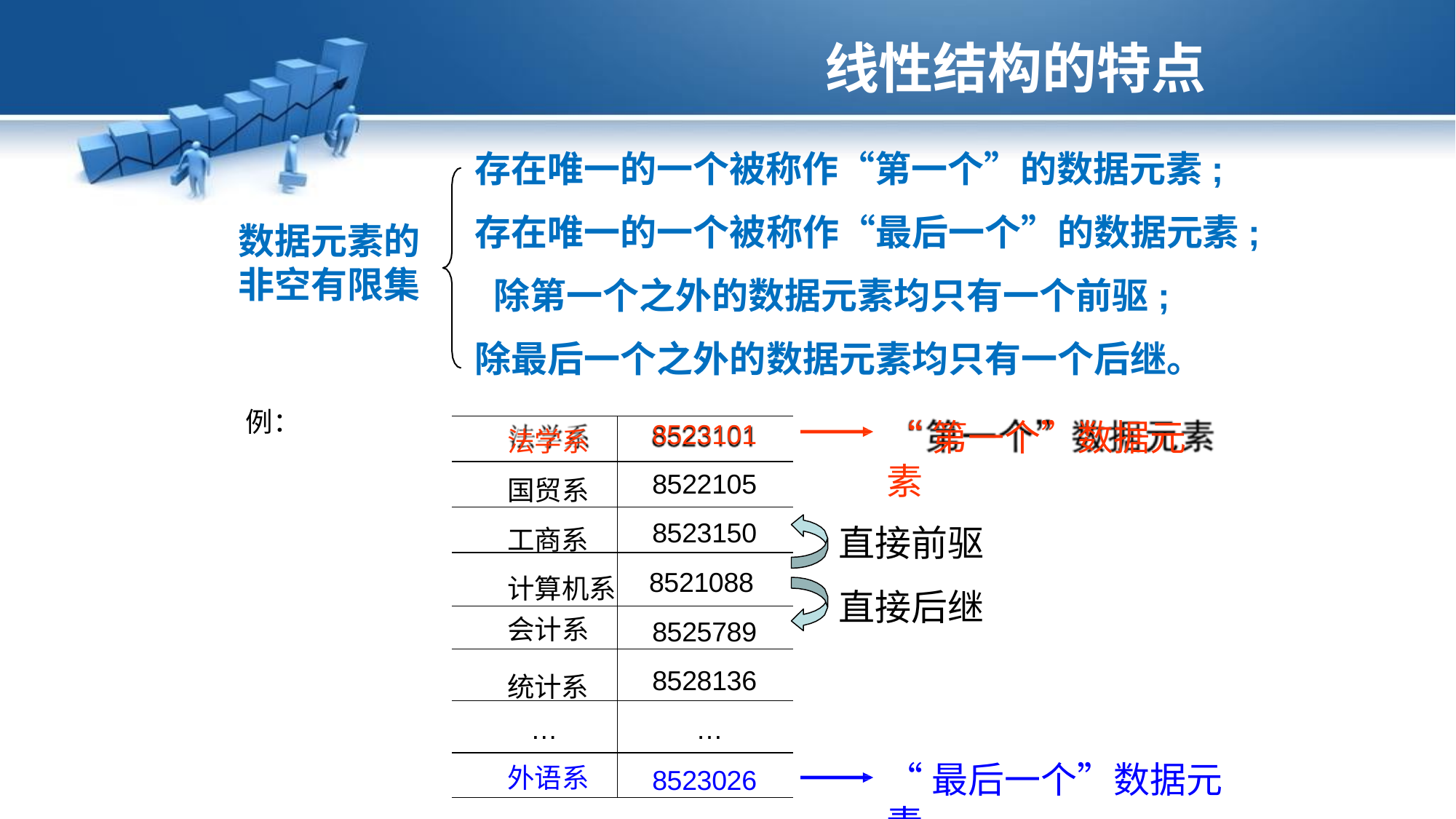

# 线性结构的特点
存在唯一的一个被称作“第一个”的数据元素;  存在唯一的一个被称作“最后一个”的数据元素; 除第一个之外的数据元素均只有一个前驱;
除最后一个之外的数据元素均只有一个后继。

数据元素的 非空有限集

例：
“第一个”数据元素
| 法学系 | 8523101 |
| --- | --- |
| 国贸系 | 8522105 |
| 工商系 | 8523150 |
| 计算机系 | 8521088 |
| 会计系 | 8525789 |
| 统计系 | 8528136 |
| … | … |
| 外语系 | 8523026 |

直接前驱 直接后继

“最后一个”数据元素